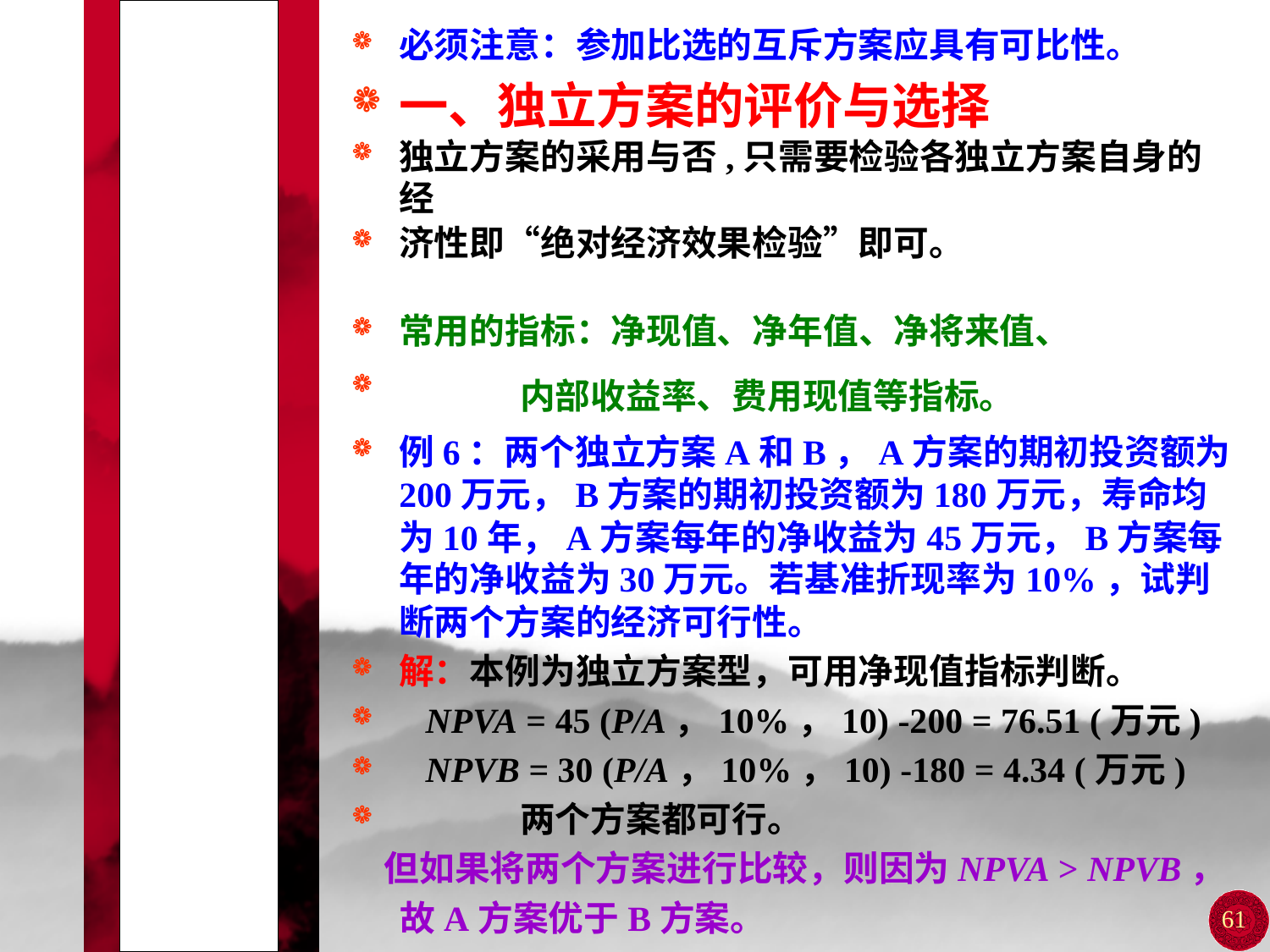

# 第三节    不同类型方案的评价与选择
必须注意：参加比选的互斥方案应具有可比性。
一、独立方案的评价与选择
独立方案的采用与否,只需要检验各独立方案自身的经
济性即“绝对经济效果检验”即可。

常用的指标：净现值、净年值、净将来值、
              内部收益率、费用现值等指标。
例6：两个独立方案A和B，A方案的期初投资额为200万元，B方案的期初投资额为180万元，寿命均为10年，A方案每年的净收益为45万元，B方案每年的净收益为30万元。若基准折现率为10%，试判断两个方案的经济可行性。
解：本例为独立方案型，可用净现值指标判断。
   NPVA = 45 (P/A，10%，10) -200 = 76.51 (万元)
   NPVB = 30 (P/A，10%，10) -180 = 4.34 (万元)
              两个方案都可行。
   但如果将两个方案进行比较，则因为NPVA > NPVB，
     故A方案优于B方案。

61